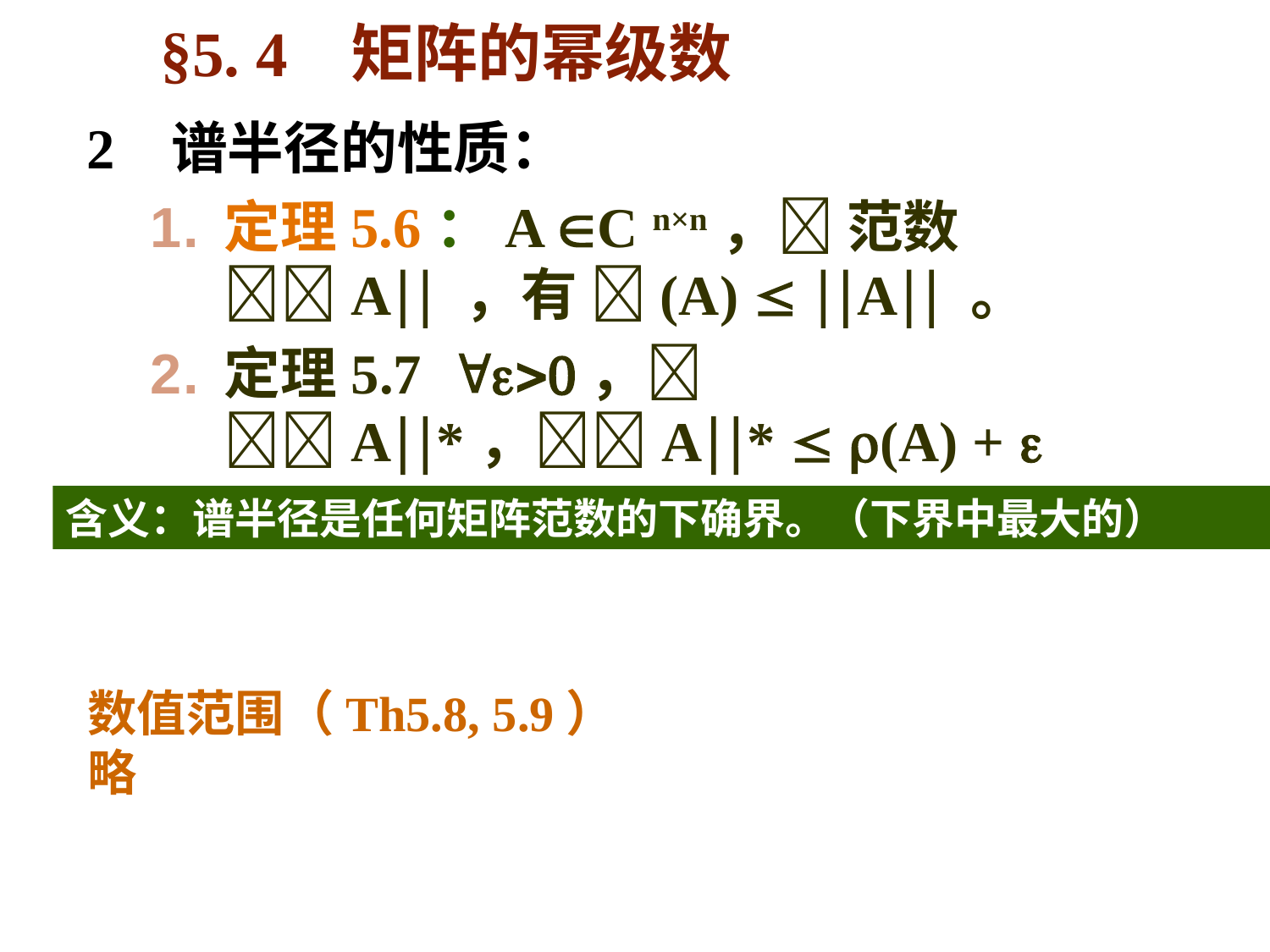

§5. 4   矩阵的幂级数
2   谱半径的性质：
定理5.6：A ∈C n×n，∀ 范数||A|| ，有 ρ(A) ≤ ||A|| 。
定理5.7  ∀ε>0，∃ ||A||*，||A||* ≤ ρ(A) + ε
含义：谱半径是任何矩阵范数的下确界。（下界中最大的）
数值范围（Th5.8, 5.9）  略